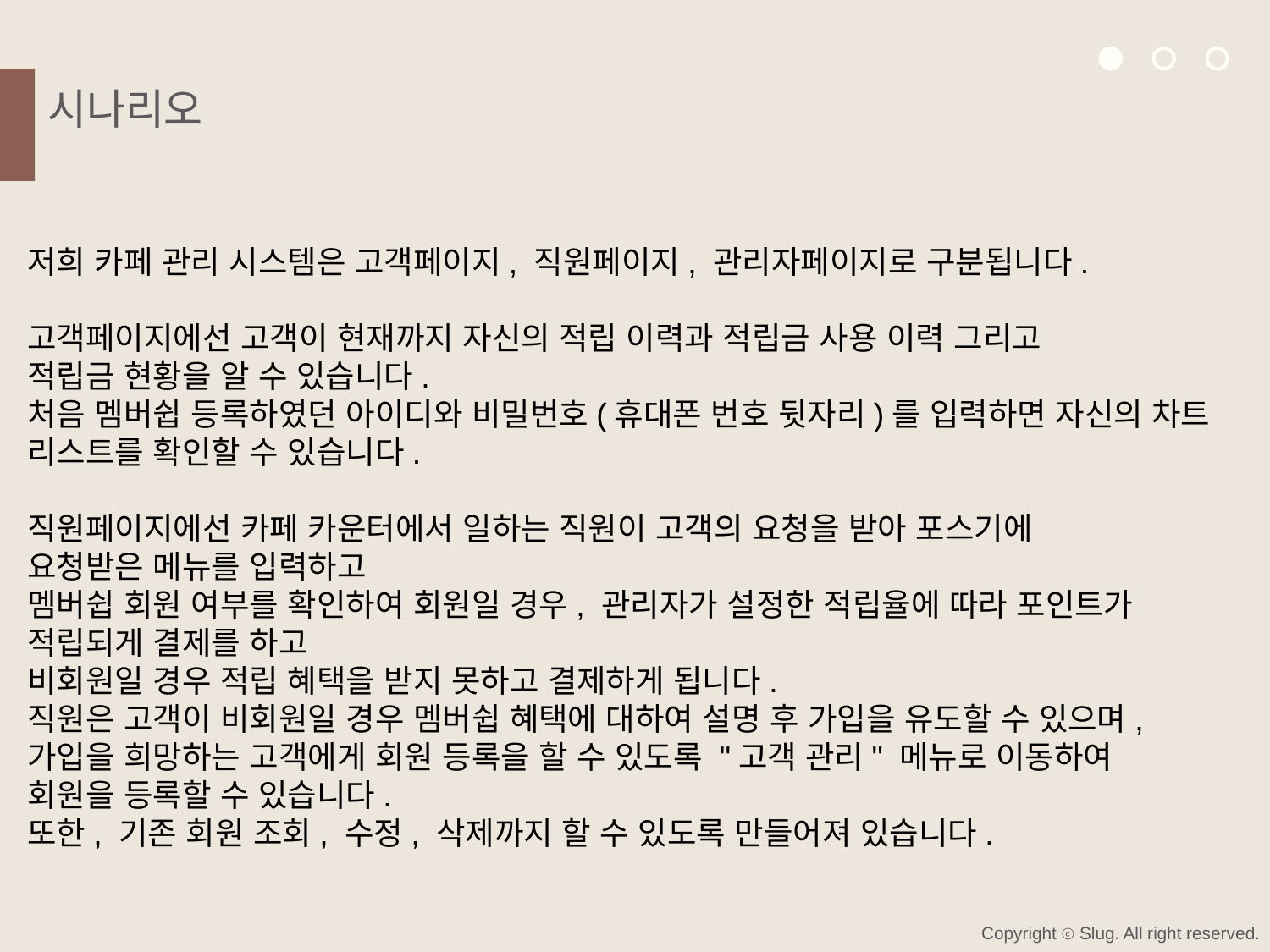

시나리오
저희 카페 관리 시스템은 고객페이지, 직원페이지, 관리자페이지로 구분됩니다.

고객페이지에선 고객이 현재까지 자신의 적립 이력과 적립금 사용 이력 그리고
적립금 현황을 알 수 있습니다.
처음 멤버쉽 등록하였던 아이디와 비밀번호(휴대폰 번호 뒷자리)를 입력하면 자신의 차트 리스트를 확인할 수 있습니다.

직원페이지에선 카페 카운터에서 일하는 직원이 고객의 요청을 받아 포스기에
요청받은 메뉴를 입력하고
멤버쉽 회원 여부를 확인하여 회원일 경우, 관리자가 설정한 적립율에 따라 포인트가 적립되게 결제를 하고
비회원일 경우 적립 혜택을 받지 못하고 결제하게 됩니다.
직원은 고객이 비회원일 경우 멤버쉽 혜택에 대하여 설명 후 가입을 유도할 수 있으며,
가입을 희망하는 고객에게 회원 등록을 할 수 있도록 "고객 관리" 메뉴로 이동하여
회원을 등록할 수 있습니다.
또한, 기존 회원 조회, 수정, 삭제까지 할 수 있도록 만들어져 있습니다.